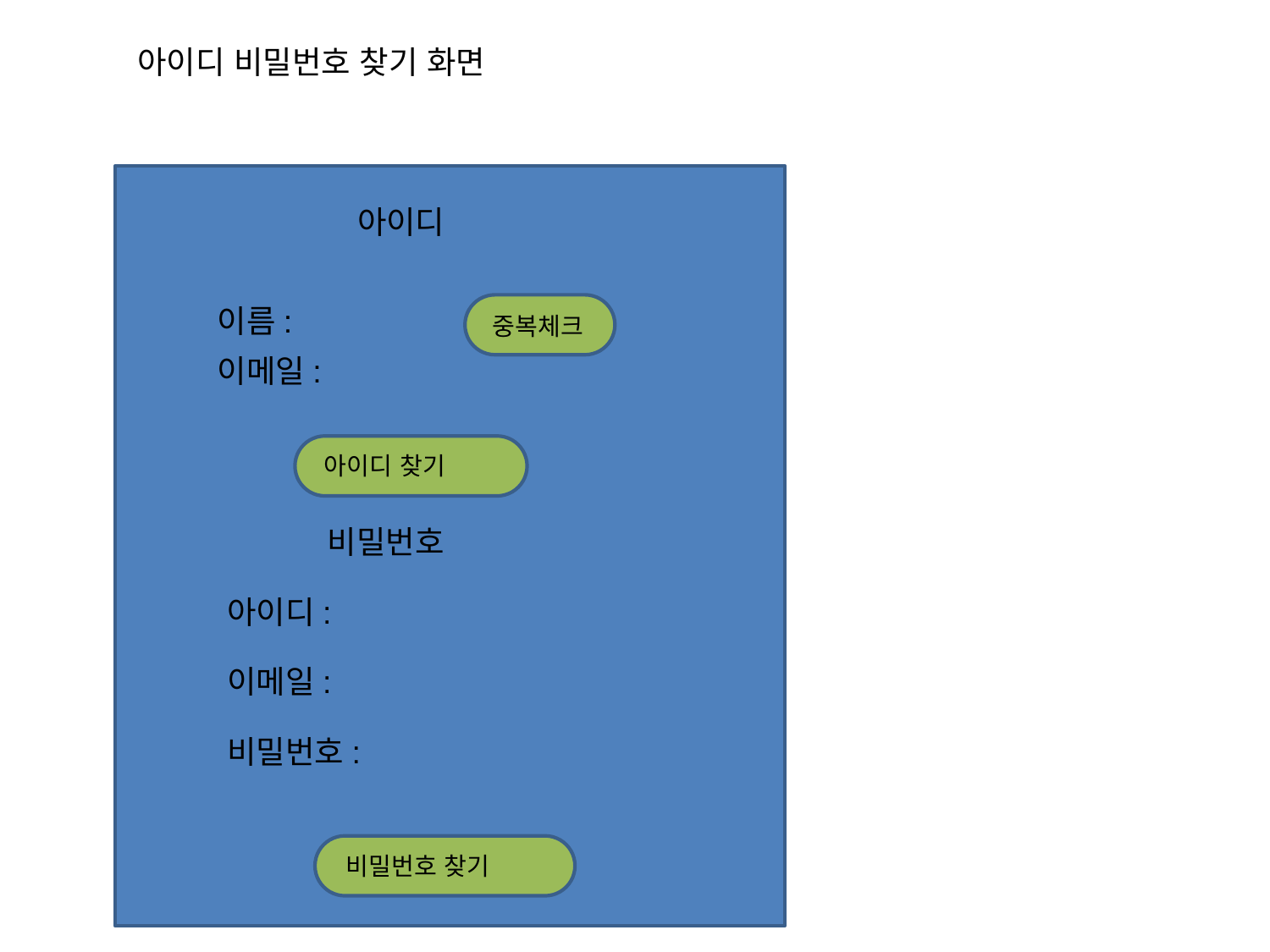

아이디 비밀번호 찾기 화면

아이디
이름:

중복체크
이메일:

아이디 찾기
비밀번호
아이디:
이메일:
비밀번호:

비밀번호 찾기